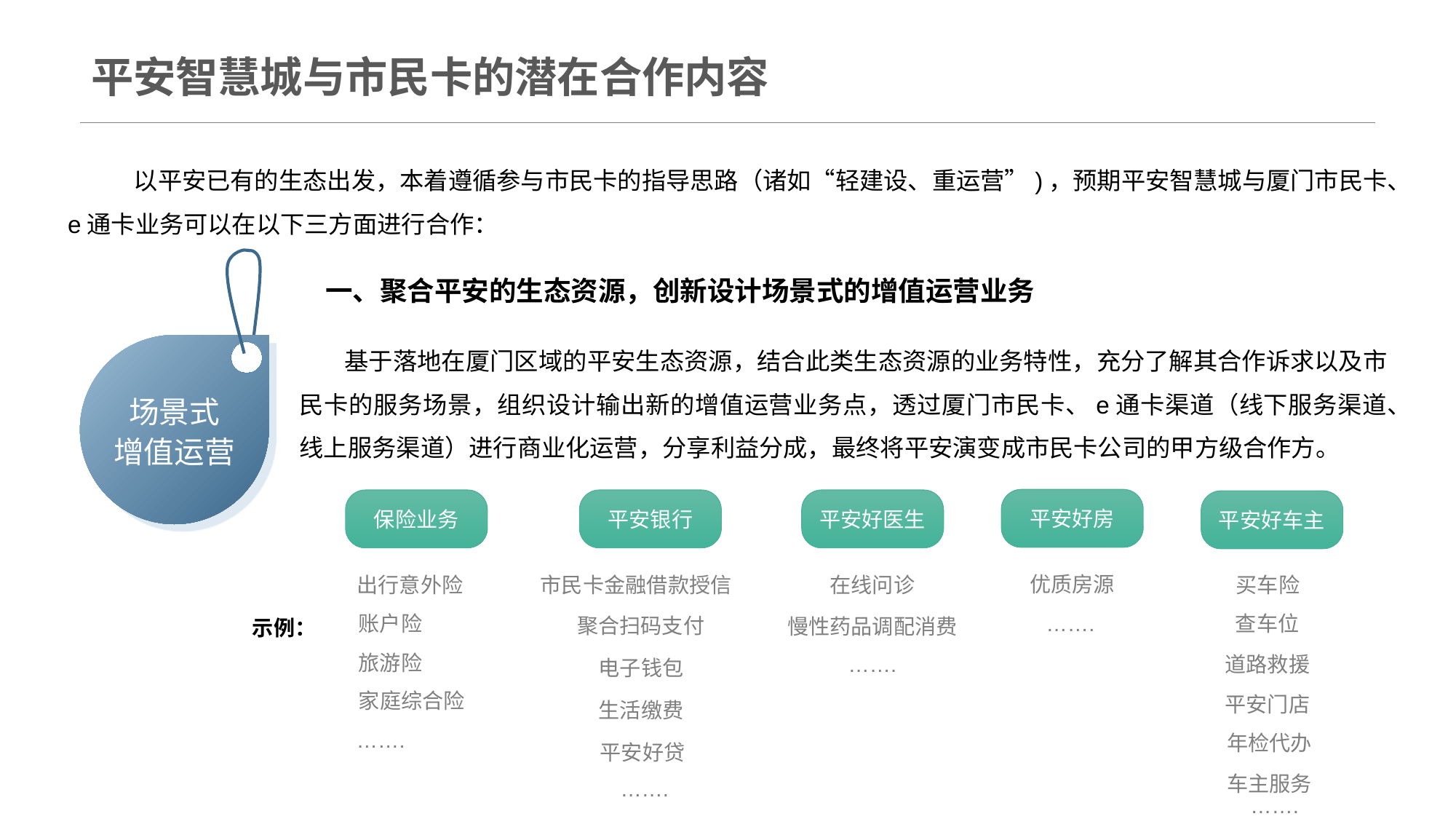

# 平安智慧城与市民卡的潜在合作内容
           以平安已有的生态出发，本着遵循参与市民卡的指导思路（诸如“轻建设、重运营”)，预期平安智慧城与厦门市民卡、e通卡业务可以在以下三方面进行合作：

一、聚合平安的生态资源，创新设计场景式的增值运营业务
       基于落地在厦门区域的平安生态资源，结合此类生态资源的业务特性，充分了解其合作诉求以及市民卡的服务场景，组织设计输出新的增值运营业务点，透过厦门市民卡、e通卡渠道（线下服务渠道、线上服务渠道）进行商业化运营，分享利益分成，最终将平安演变成市民卡公司的甲方级合作方。
场景式
增值运营

平安好房
平安银行
平安好医生
保险业务
平安好车主
优质房源
在线问诊
市民卡金融借款授信
出行意外险
买车险
账户险
…….
查车位
聚合扫码支付
慢性药品调配消费
示例：
旅游险
…….
道路救援
电子钱包
家庭综合险
平安门店
生活缴费
…….
年检代办
平安好贷
车主服务
…….
…….